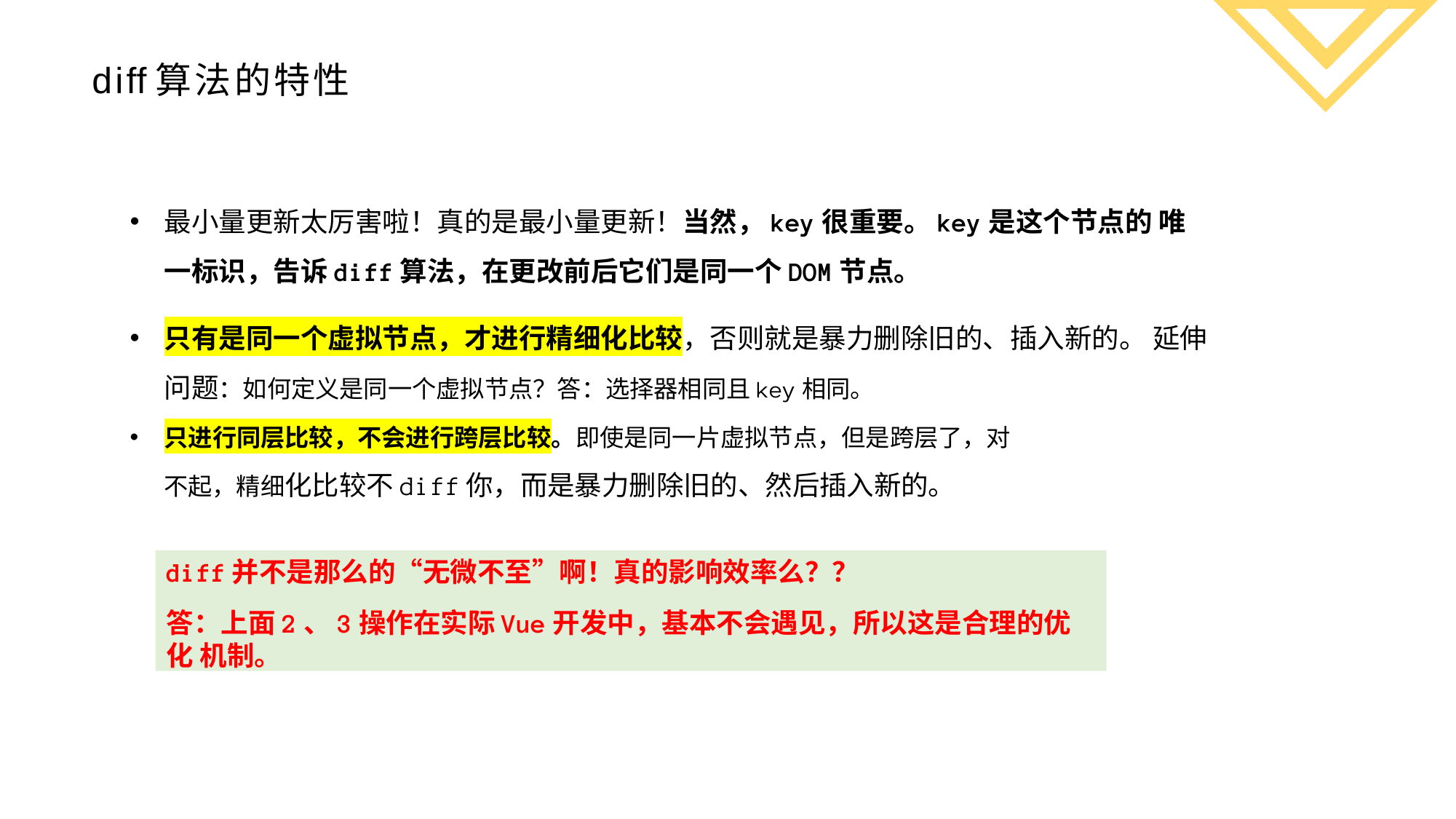

# diff算法的特性
最小量更新太厉害啦！真的是最小量更新！当然，key很重要。key是这个节点的 唯一标识，告诉diff算法，在更改前后它们是同一个DOM节点。
只有是同一个虚拟节点，才进行精细化比较，否则就是暴力删除旧的、插入新的。 延伸问题：如何定义是同一个虚拟节点？答：选择器相同且key相同。

只进行同层比较，不会进行跨层比较。即使是同一片虚拟节点，但是跨层了，对
不起，精细化比较不diff你，而是暴力删除旧的、然后插入新的。
diff并不是那么的“无微不至”啊！真的影响效率么？？
答：上面2、3操作在实际Vue开发中，基本不会遇见，所以这是合理的优化 机制。